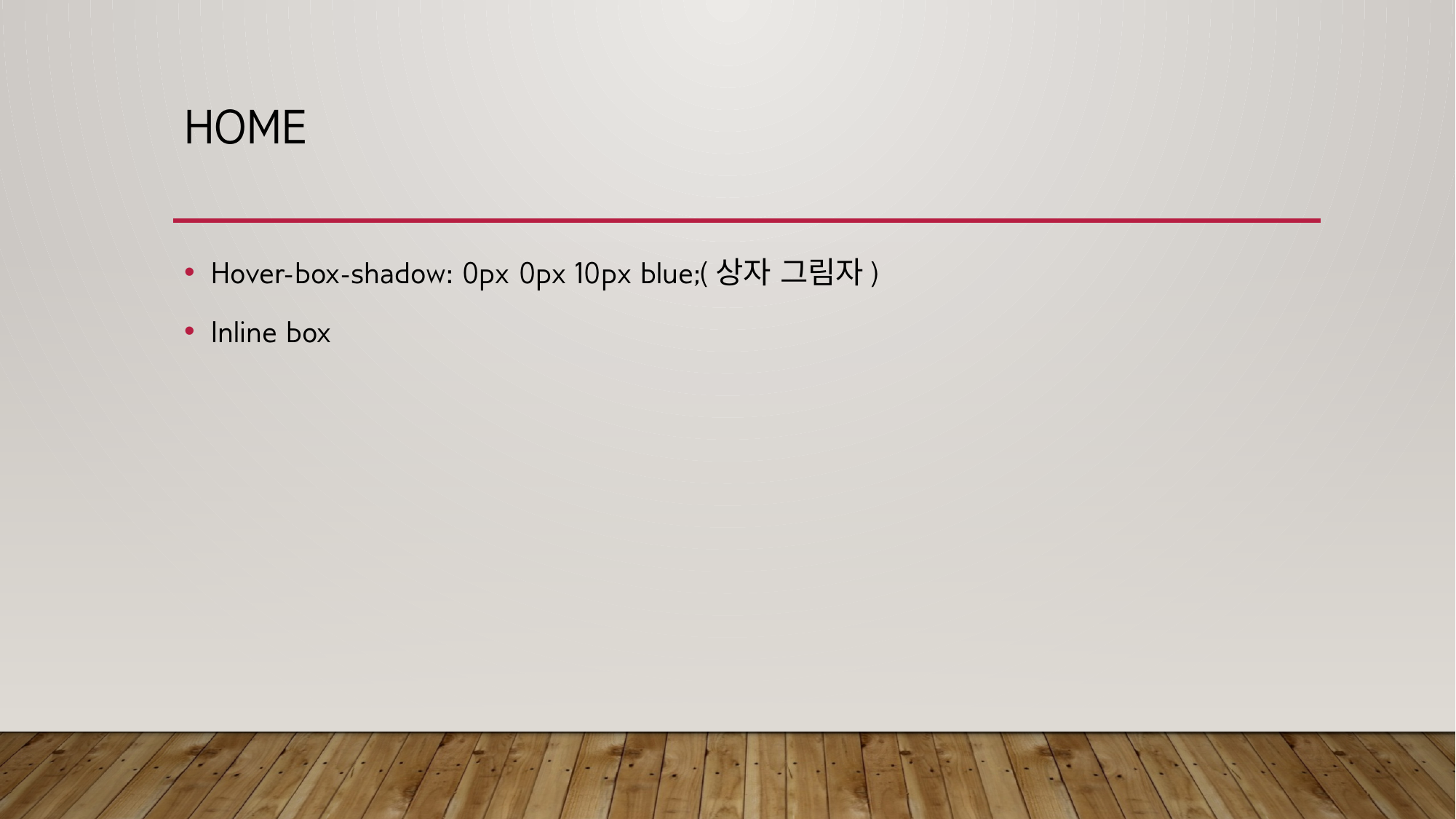

# Home
Hover-box-shadow: 0px 0px 10px blue;(상자 그림자)
Inline box